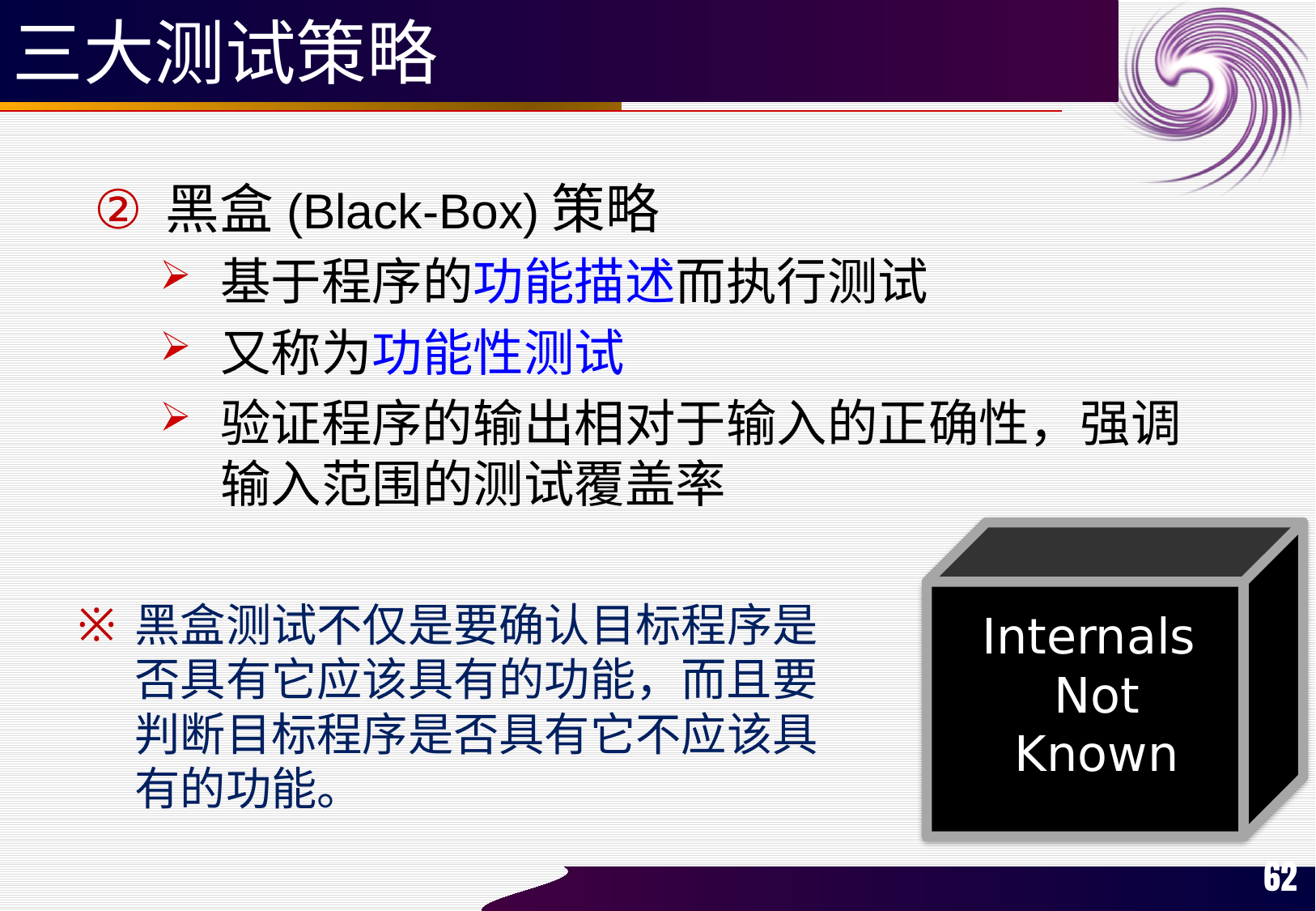

# 三大测试策略
黑盒(Black-Box)策略
基于程序的功能描述而执行测试
又称为功能性测试
验证程序的输出相对于输入的正确性，强调输入范围的测试覆盖率

黑盒测试不仅是要确认目标程序是否具有它应该具有的功能，而且要判断目标程序是否具有它不应该具有的功能。

Internals
Not
Known
62